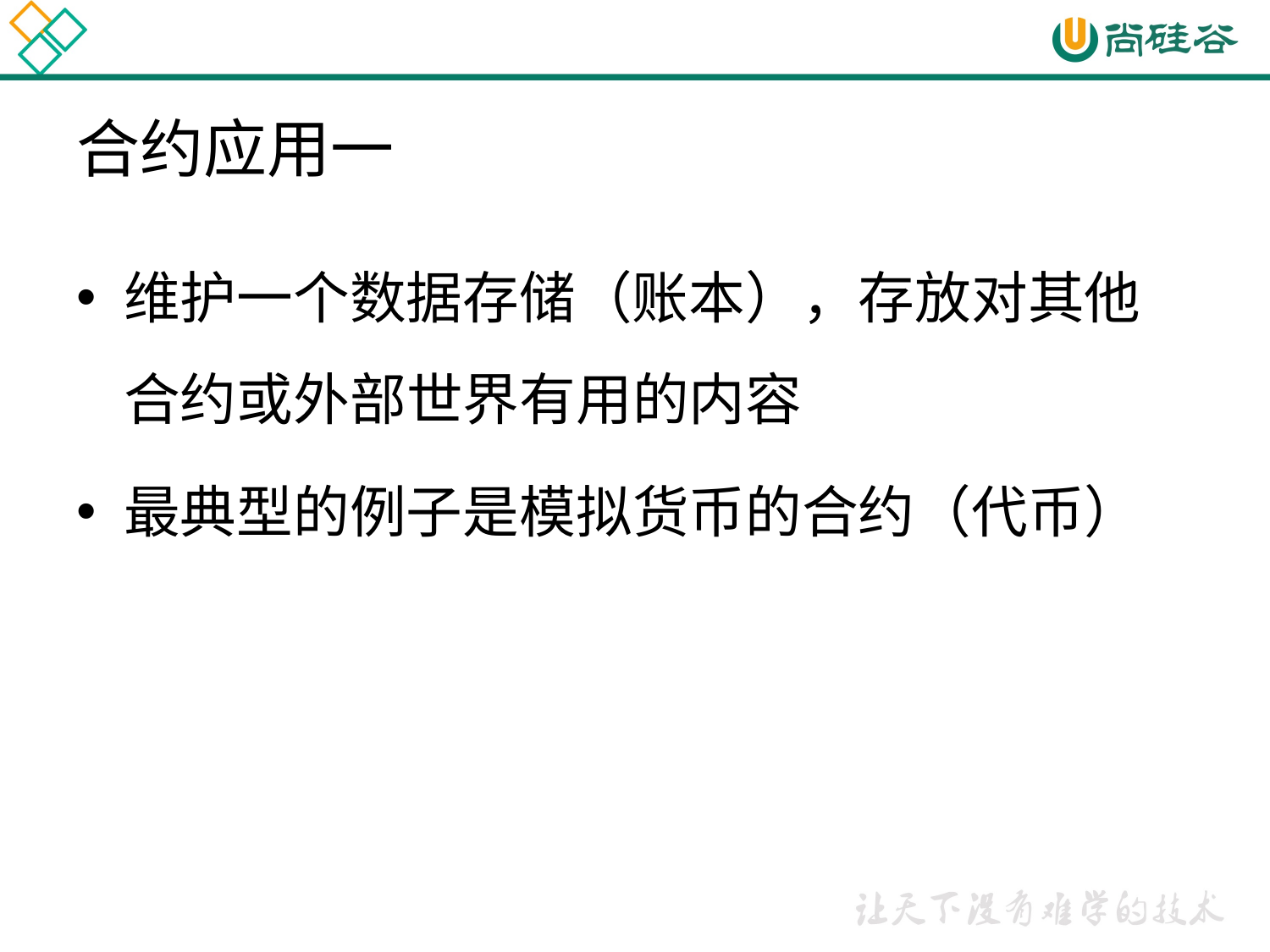

# 合约应用一
维护一个数据存储（账本），存放对其他合约或外部世界有用的内容
最典型的例子是模拟货币的合约（代币）